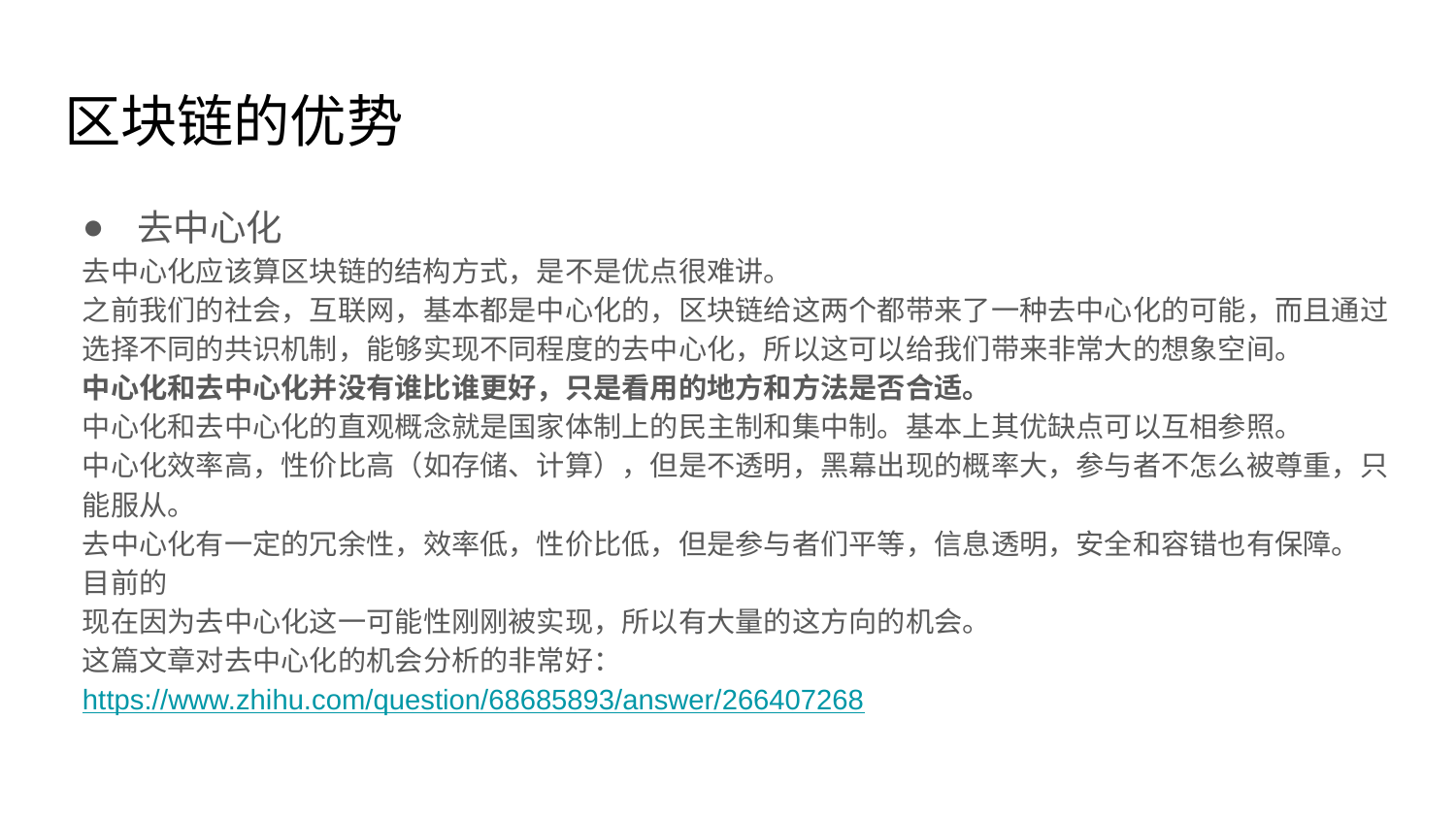

# 区块链的优势
去中心化
去中心化应该算区块链的结构方式，是不是优点很难讲。
之前我们的社会，互联网，基本都是中心化的，区块链给这两个都带来了一种去中心化的可能，而且通过选择不同的共识机制，能够实现不同程度的去中心化，所以这可以给我们带来非常大的想象空间。
中心化和去中心化并没有谁比谁更好，只是看用的地方和方法是否合适。
中心化和去中心化的直观概念就是国家体制上的民主制和集中制。基本上其优缺点可以互相参照。
中心化效率高，性价比高（如存储、计算），但是不透明，黑幕出现的概率大，参与者不怎么被尊重，只能服从。
去中心化有一定的冗余性，效率低，性价比低，但是参与者们平等，信息透明，安全和容错也有保障。
目前的
现在因为去中心化这一可能性刚刚被实现，所以有大量的这方向的机会。
这篇文章对去中心化的机会分析的非常好：https://www.zhihu.com/question/68685893/answer/266407268